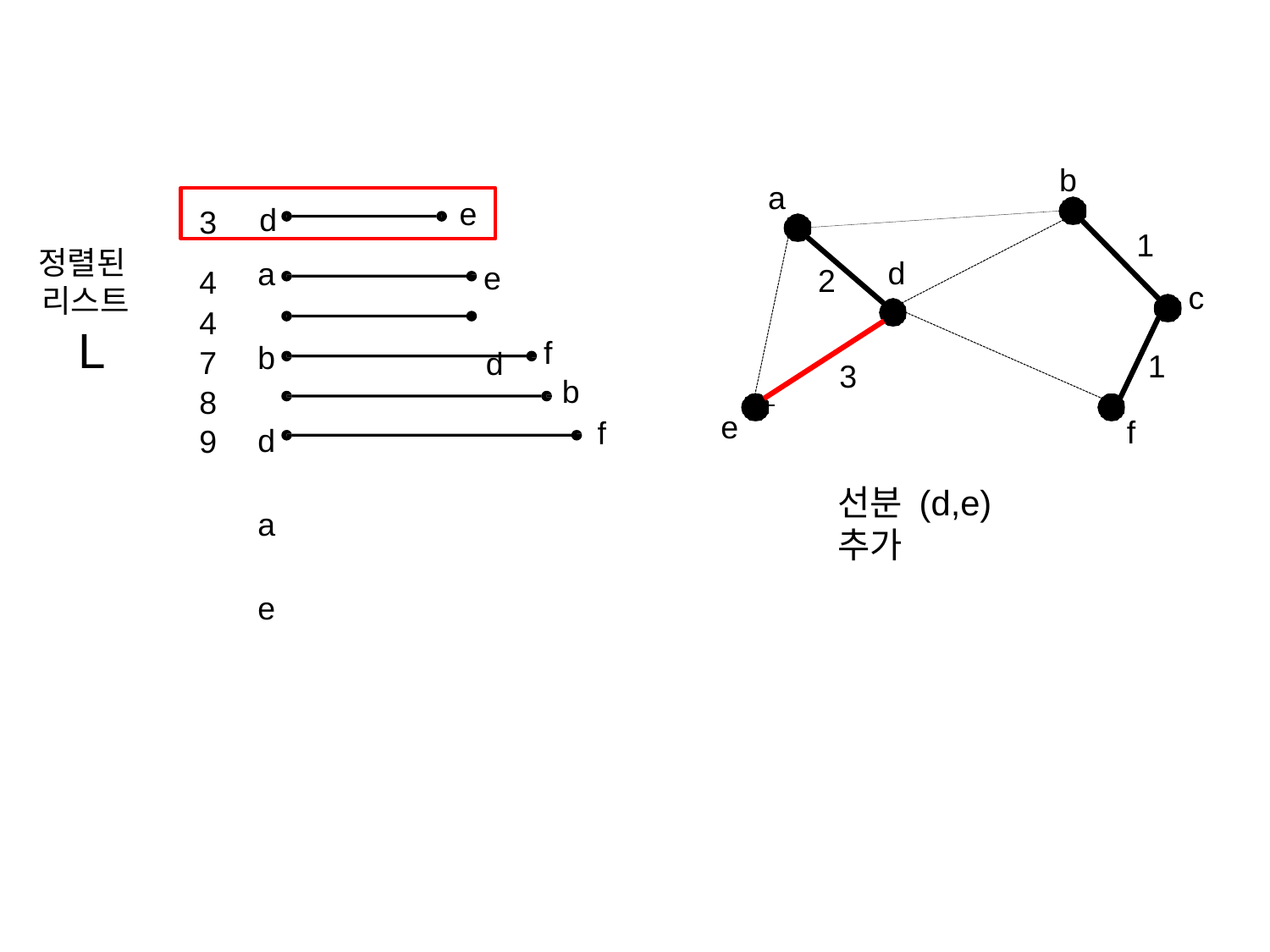

b
a

e

d
3

1

정렬된  리스트
L
a  b  d  a  e
e  d
d
4
4
7
8
9
2

c

f
1

3
b

e
f
f

선분 (d,e)
추가